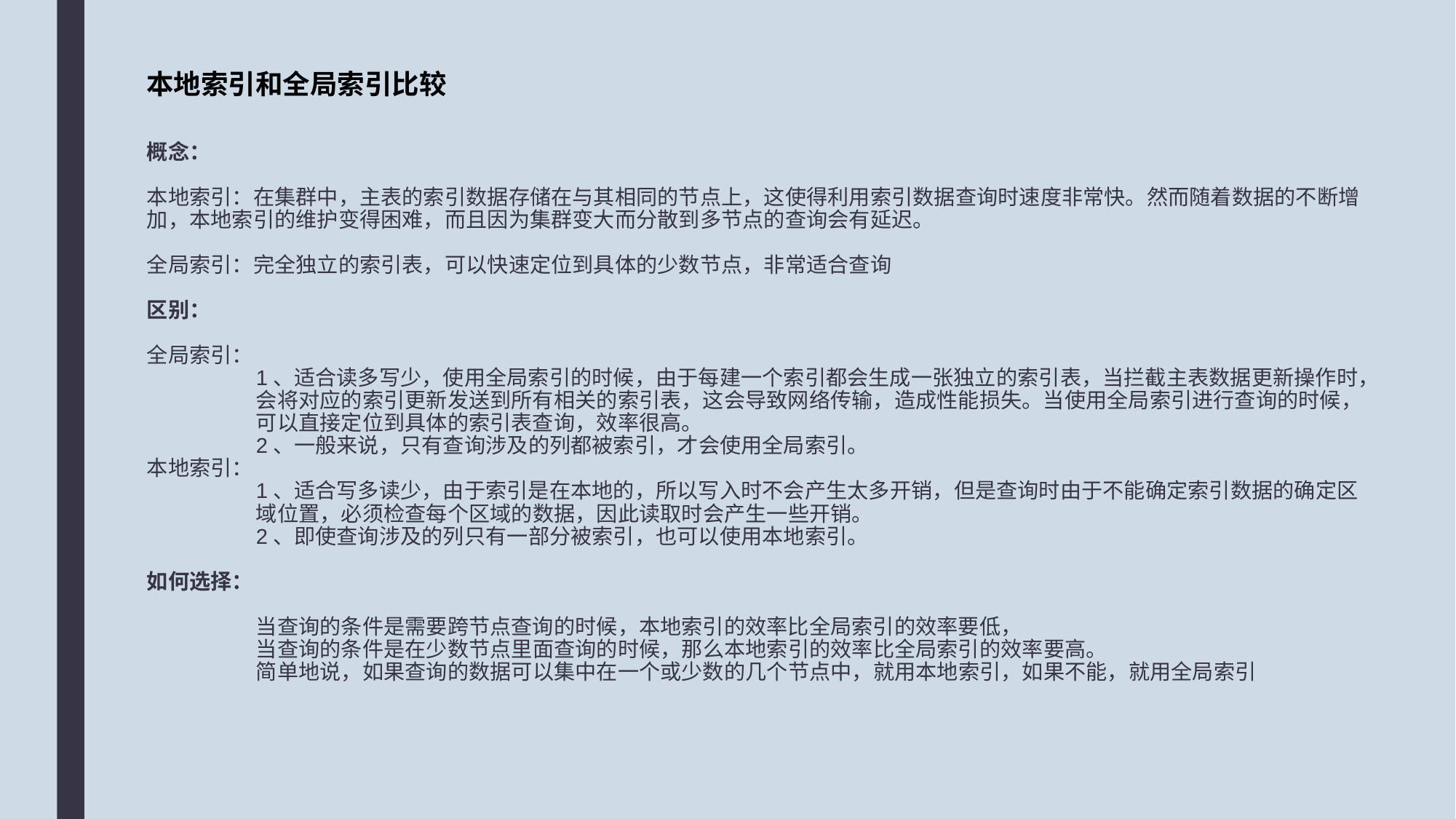

本地索引和全局索引比较
# 概念： 本地索引：在集群中，主表的索引数据存储在与其相同的节点上，这使得利用索引数据查询时速度非常快。然而随着数据的不断增加，本地索引的维护变得困难，而且因为集群变大而分散到多节点的查询会有延迟。 全局索引：完全独立的索引表，可以快速定位到具体的少数节点，非常适合查询 区别： 全局索引： 1、适合读多写少，使用全局索引的时候，由于每建一个索引都会生成一张独立的索引表，当拦截主表数据更新操作时，	会将对应的索引更新发送到所有相关的索引表，这会导致网络传输，造成性能损失。当使用全局索引进行查询的时候，	可以直接定位到具体的索引表查询，效率很高。 2、一般来说，只有查询涉及的列都被索引，才会使用全局索引。 本地索引： 1、适合写多读少，由于索引是在本地的，所以写入时不会产生太多开销，但是查询时由于不能确定索引数据的确定区	域位置，必须检查每个区域的数据，因此读取时会产生一些开销。 2、即使查询涉及的列只有一部分被索引，也可以使用本地索引。 如何选择： 当查询的条件是需要跨节点查询的时候，本地索引的效率比全局索引的效率要低， 当查询的条件是在少数节点里面查询的时候，那么本地索引的效率比全局索引的效率要高。 简单地说，如果查询的数据可以集中在一个或少数的几个节点中，就用本地索引，如果不能，就用全局索引